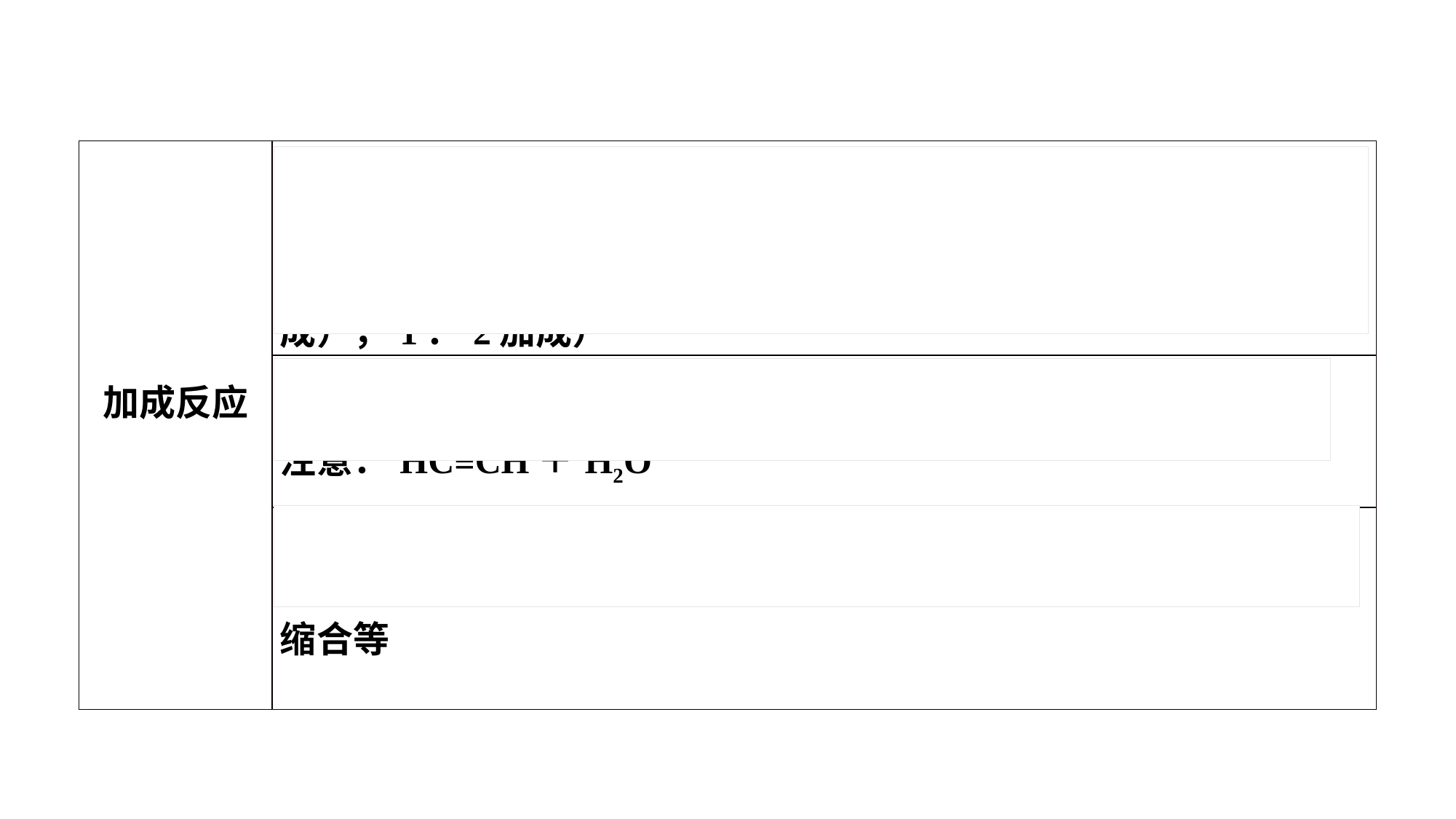

七、有机反应的类型
| 加成反应 | 碳碳双键与H2、卤素的水溶液及有机溶液、HX、H2O的加成： （注意：1、不对成烯烃和化合物加成有两种产物，马氏规则产物多2、共轭二烯烃的溴水的1：1加成（1，2加成，1，4加成），1：2加成） |
| --- | --- |
|  | 碳碳三键与H2、卤素的水溶液及有机溶液、HX、H2O的加成： 注意：HC≡CH＋H2O |
|  | 苯环与H2；羰基（醛和酮）与H2、HCN、RMgX的加成，羟醛缩合等 |